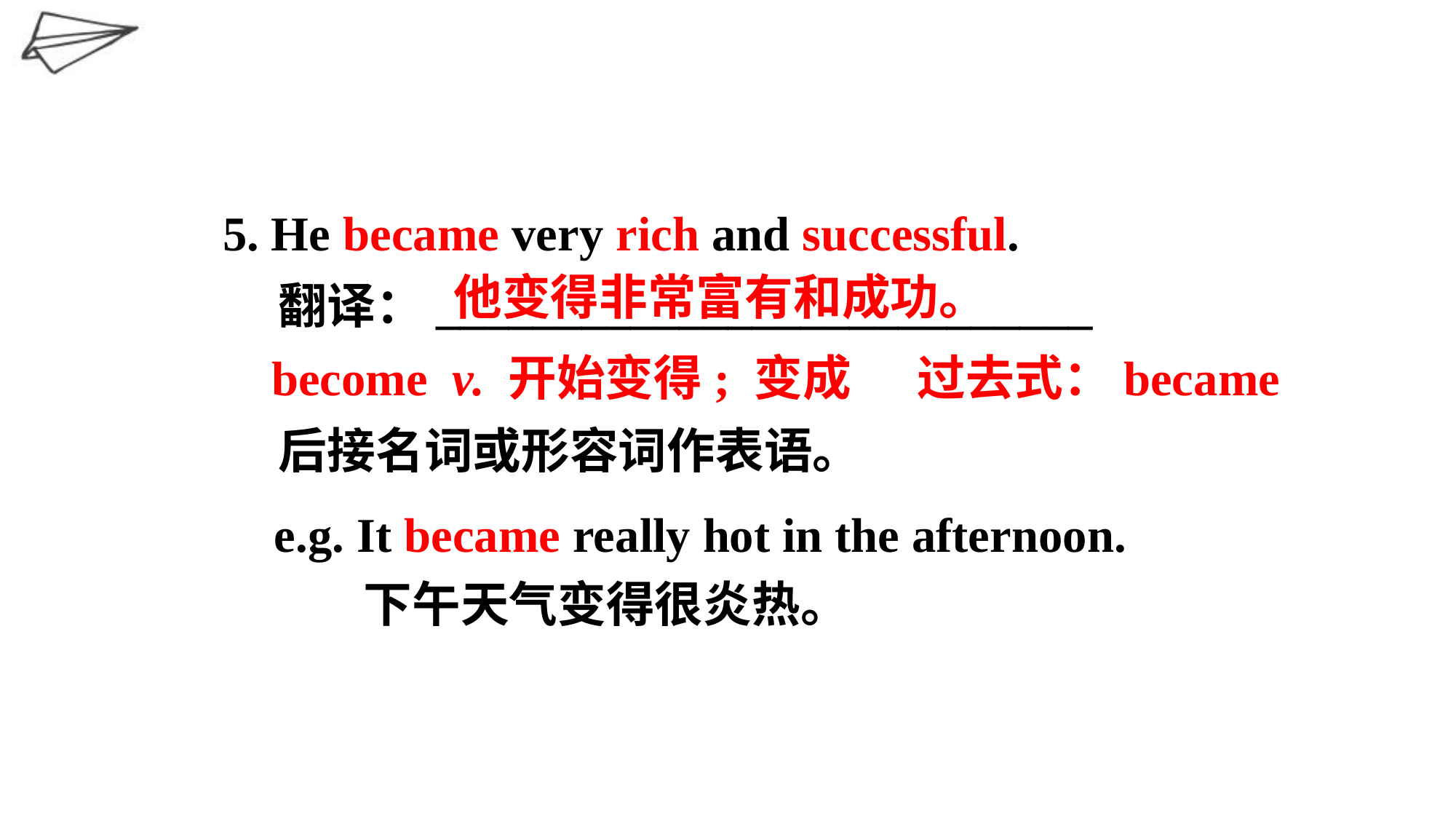

5. He became very rich and successful.
    翻译：___________________________
    become  v. 开始变得; 变成      过去式：became
    后接名词或形容词作表语。
他变得非常富有和成功。
e.g. It became really hot in the afternoon.
       下午天气变得很炎热。